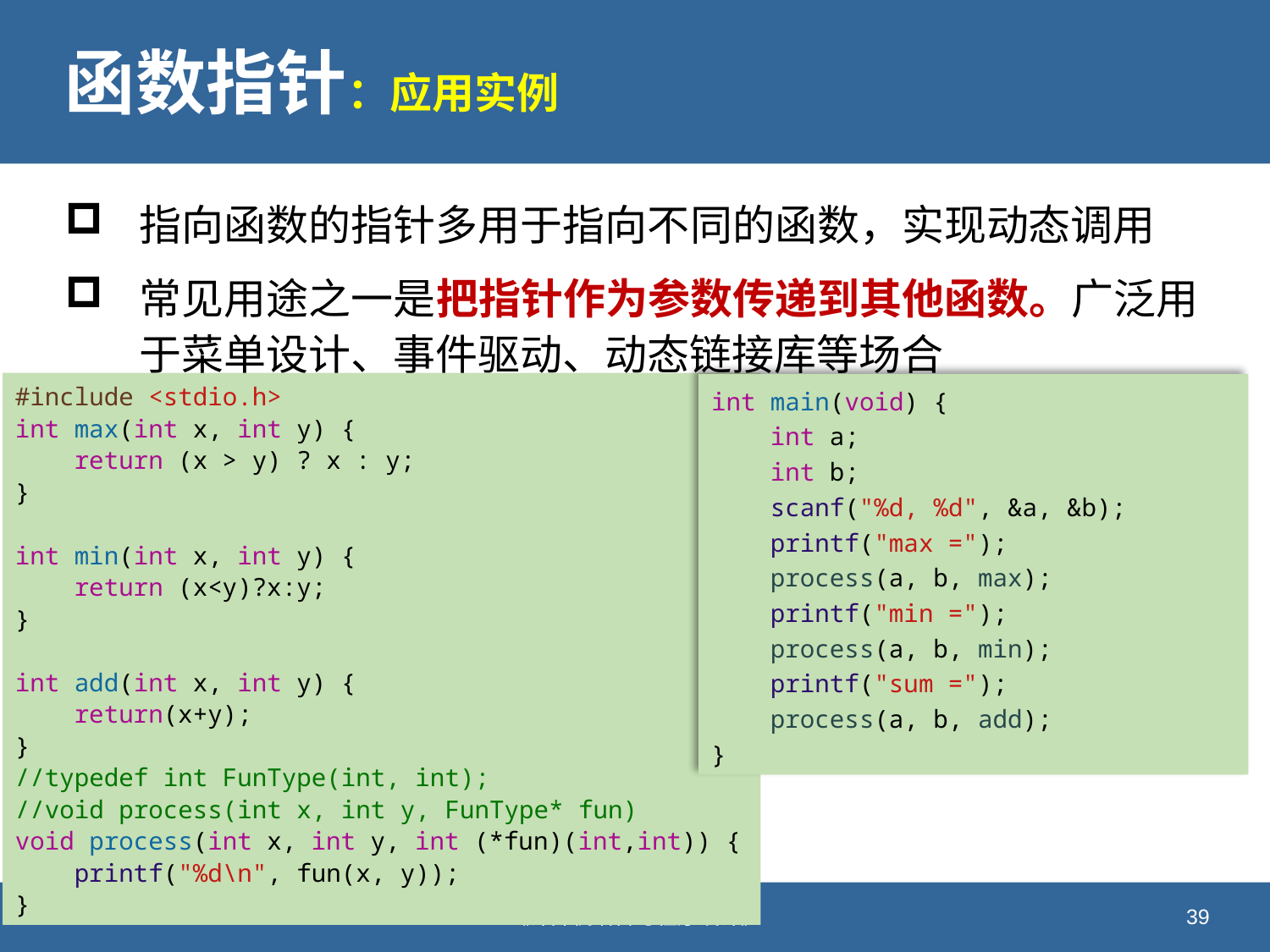

# 函数指针：应用实例
指向函数的指针多用于指向不同的函数，实现动态调用
常见用途之一是把指针作为参数传递到其他函数。广泛用于菜单设计、事件驱动、动态链接库等场合
#include <stdio.h>
int max(int x, int y) {
    return (x > y) ? x : y;
}

int min(int x, int y) {
    return (x<y)?x:y;
}

int add(int x, int y) {
    return(x+y);
}
//typedef int FunType(int, int);
//void process(int x, int y, FunType* fun)
void process(int x, int y, int (*fun)(int,int)) {
    printf("%d\n", fun(x, y));
}
int main(void) {
    int a;
    int b;
    scanf("%d, %d", &a, &b);
    printf("max =");
    process(a, b, max);
    printf("min =");
    process(a, b, min);
    printf("sum =");
    process(a, b, add);
}
2021/11/11
《计算机语言与程序设计》
39